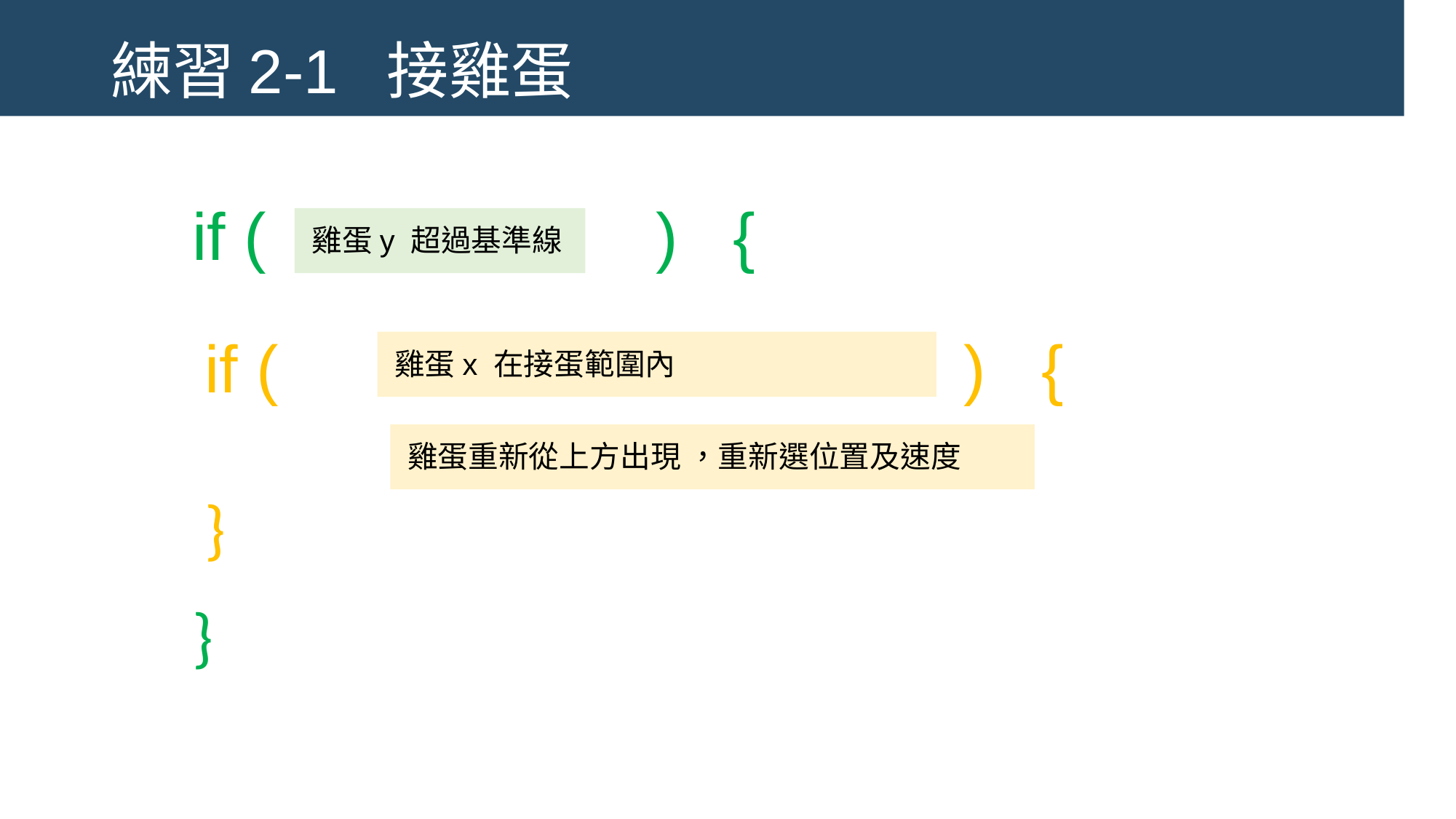

# 練習2-1  接雞蛋
if (                     )   {

}
雞蛋y 超過基準線
if (                                     )   {

}
雞蛋x 在接蛋範圍內
雞蛋重新從上方出現 ，重新選位置及速度